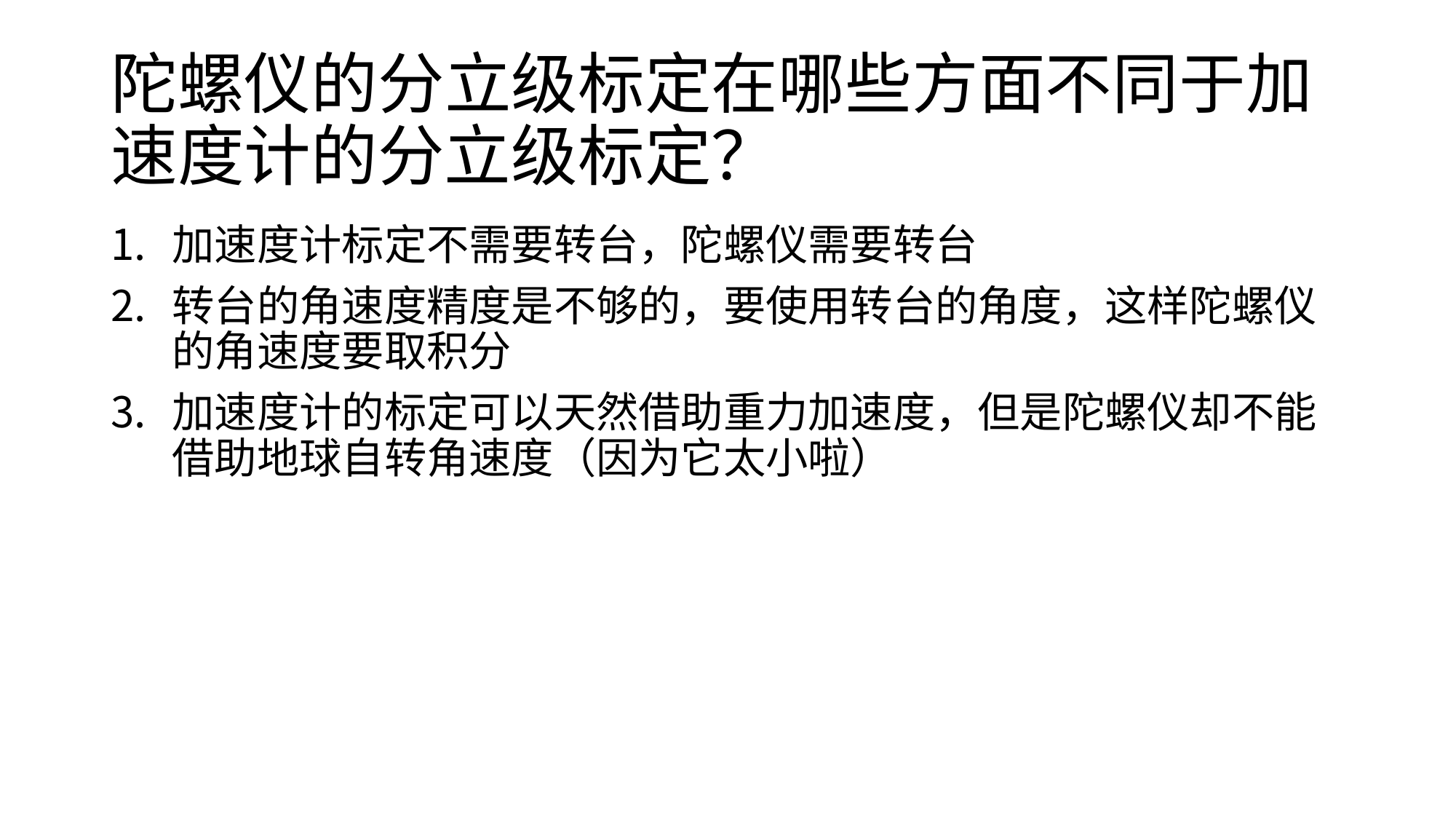

# 陀螺仪的分立级标定在哪些方面不同于加速度计的分立级标定？
加速度计标定不需要转台，陀螺仪需要转台
转台的角速度精度是不够的，要使用转台的角度，这样陀螺仪的角速度要取积分
加速度计的标定可以天然借助重力加速度，但是陀螺仪却不能借助地球自转角速度（因为它太小啦）